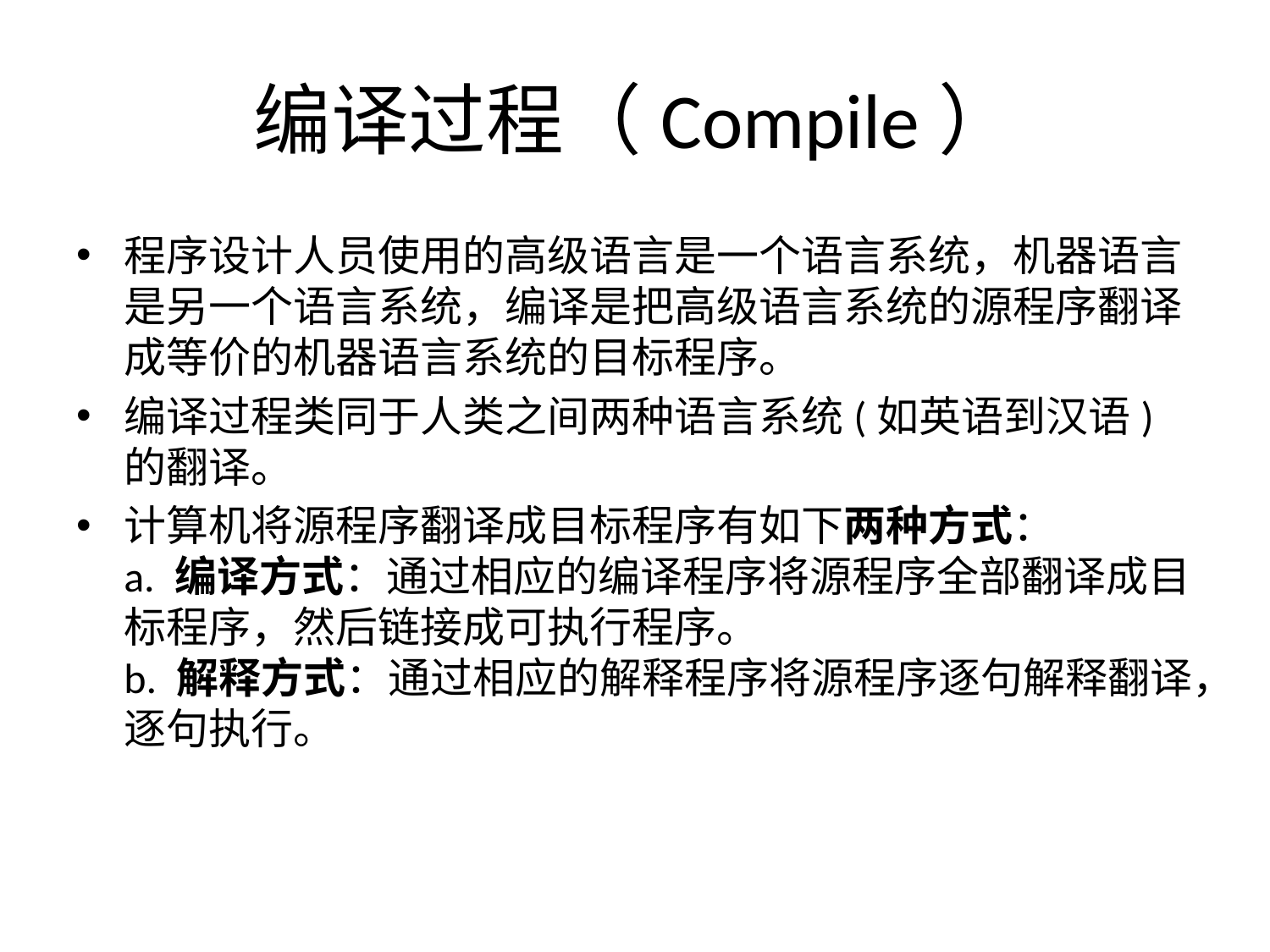

# 编译过程（Compile）
程序设计人员使用的高级语言是一个语言系统，机器语言是另一个语言系统，编译是把高级语言系统的源程序翻译成等价的机器语言系统的目标程序。
编译过程类同于人类之间两种语言系统(如英语到汉语)的翻译。
计算机将源程序翻译成目标程序有如下两种方式：
a. 编译方式：通过相应的编译程序将源程序全部翻译成目标程序，然后链接成可执行程序。
b. 解释方式：通过相应的解释程序将源程序逐句解释翻译，逐句执行。